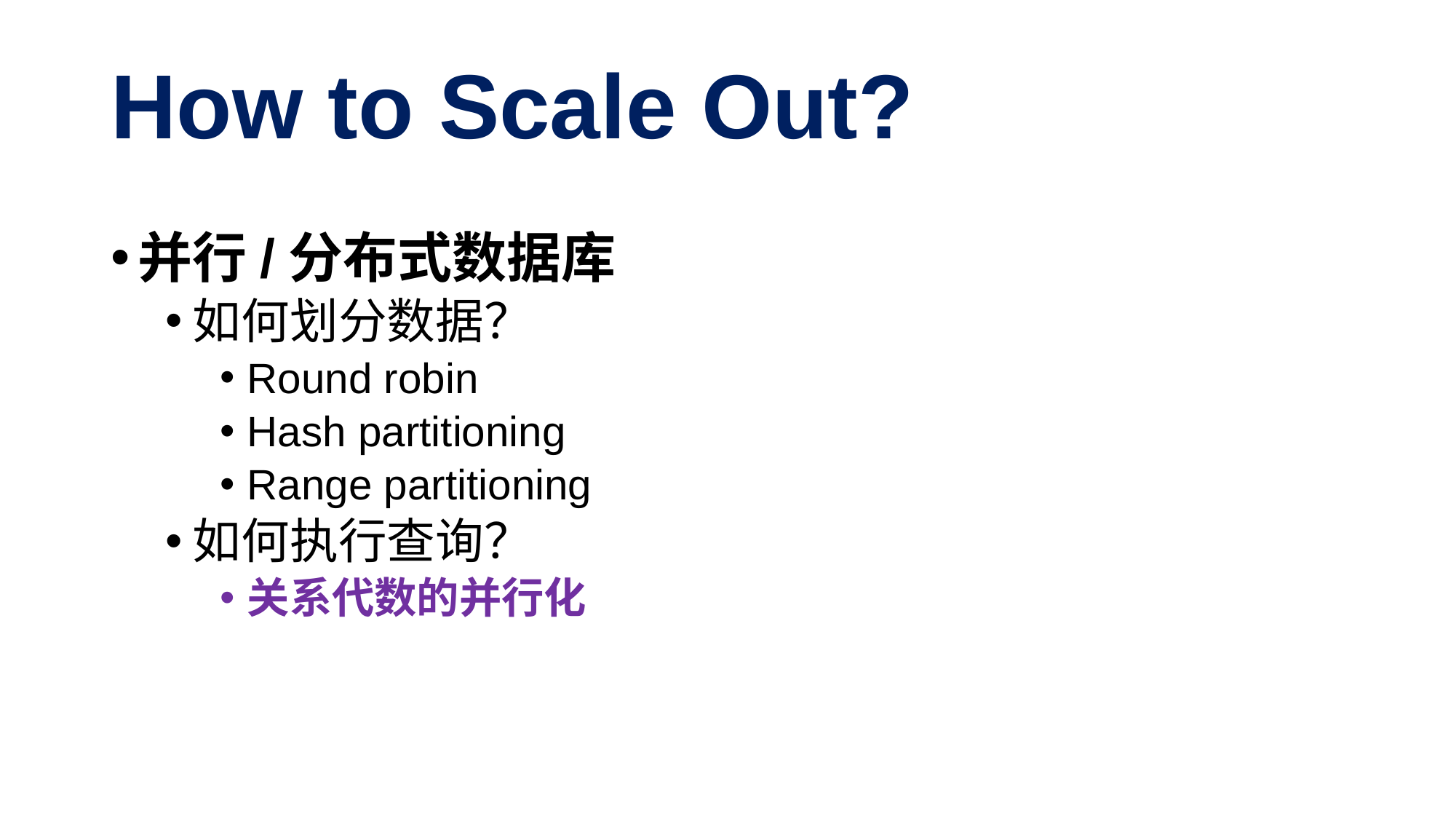

# How to Scale Out?
并行/分布式数据库
如何划分数据？
Round robin
Hash partitioning
Range partitioning
如何执行查询？
关系代数的并行化